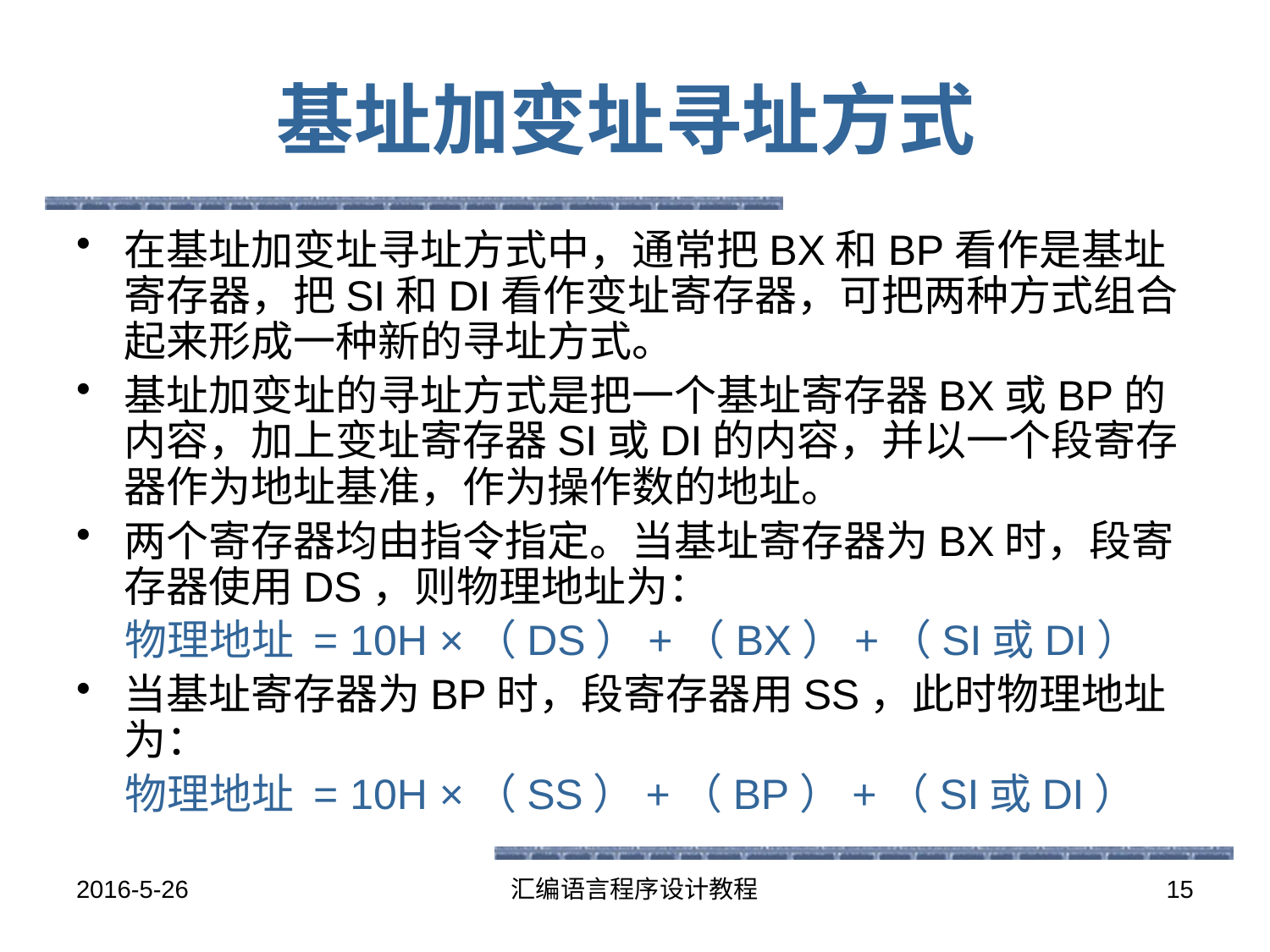

# 基址加变址寻址方式
在基址加变址寻址方式中，通常把BX和BP看作是基址寄存器，把SI和DI看作变址寄存器，可把两种方式组合起来形成一种新的寻址方式。
基址加变址的寻址方式是把一个基址寄存器BX或BP的内容，加上变址寄存器SI或DI的内容，并以一个段寄存器作为地址基准，作为操作数的地址。
两个寄存器均由指令指定。当基址寄存器为BX时，段寄存器使用DS，则物理地址为：
    物理地址 = 10H ×（DS）+（BX）+（SI或DI）
当基址寄存器为BP时，段寄存器用SS，此时物理地址为：
    物理地址 = 10H ×（SS）+（BP）+（SI或DI）
2016-5-26
汇编语言程序设计教程
15